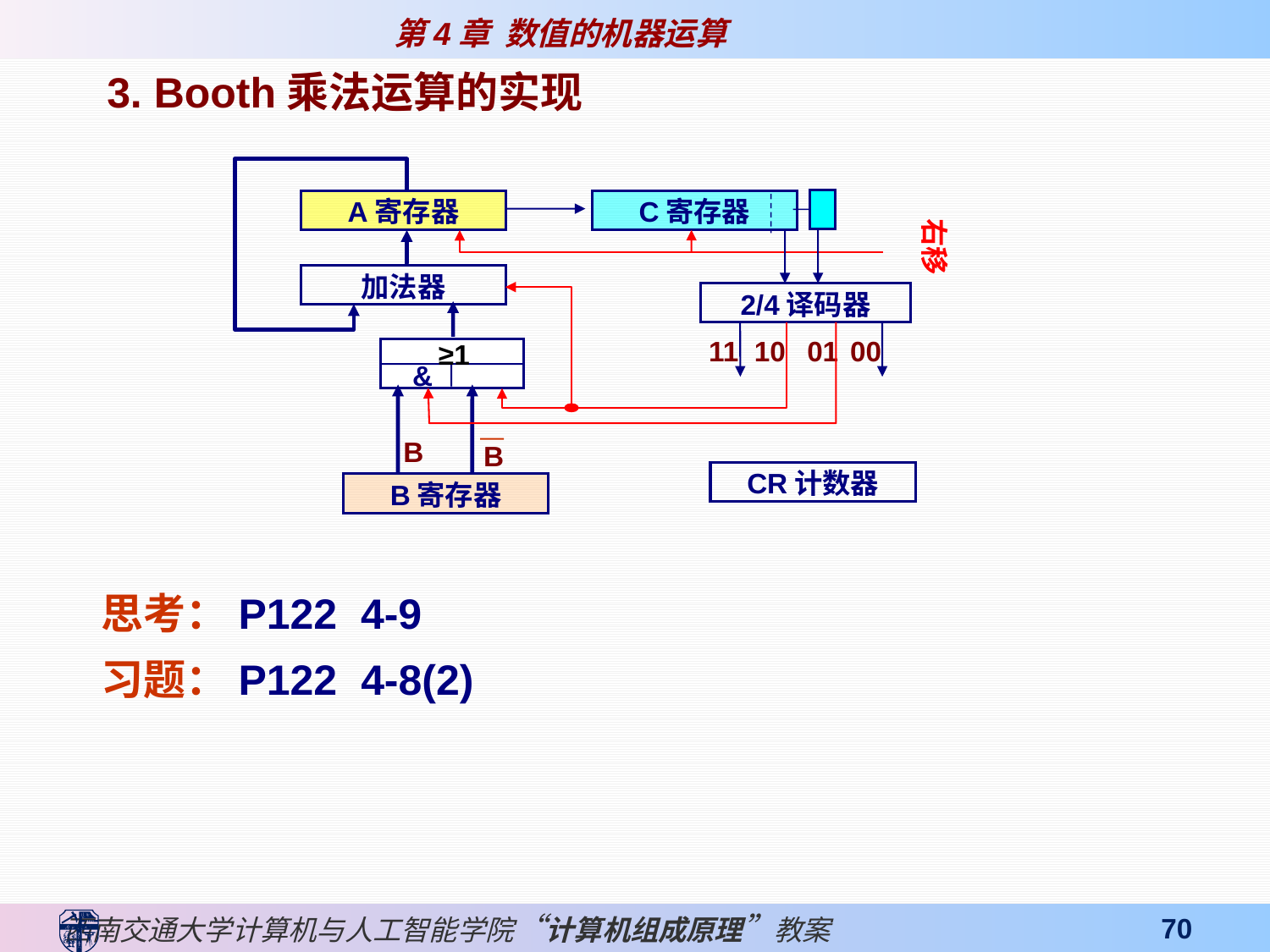

3. Booth乘法运算的实现

A寄存器
C寄存器

右移

加法器
2/4译码器

11
10
01
00
≥1

&

B
B

CR计数器
B寄存器
思考：P122  4-9
习题：P122  4-8(2)